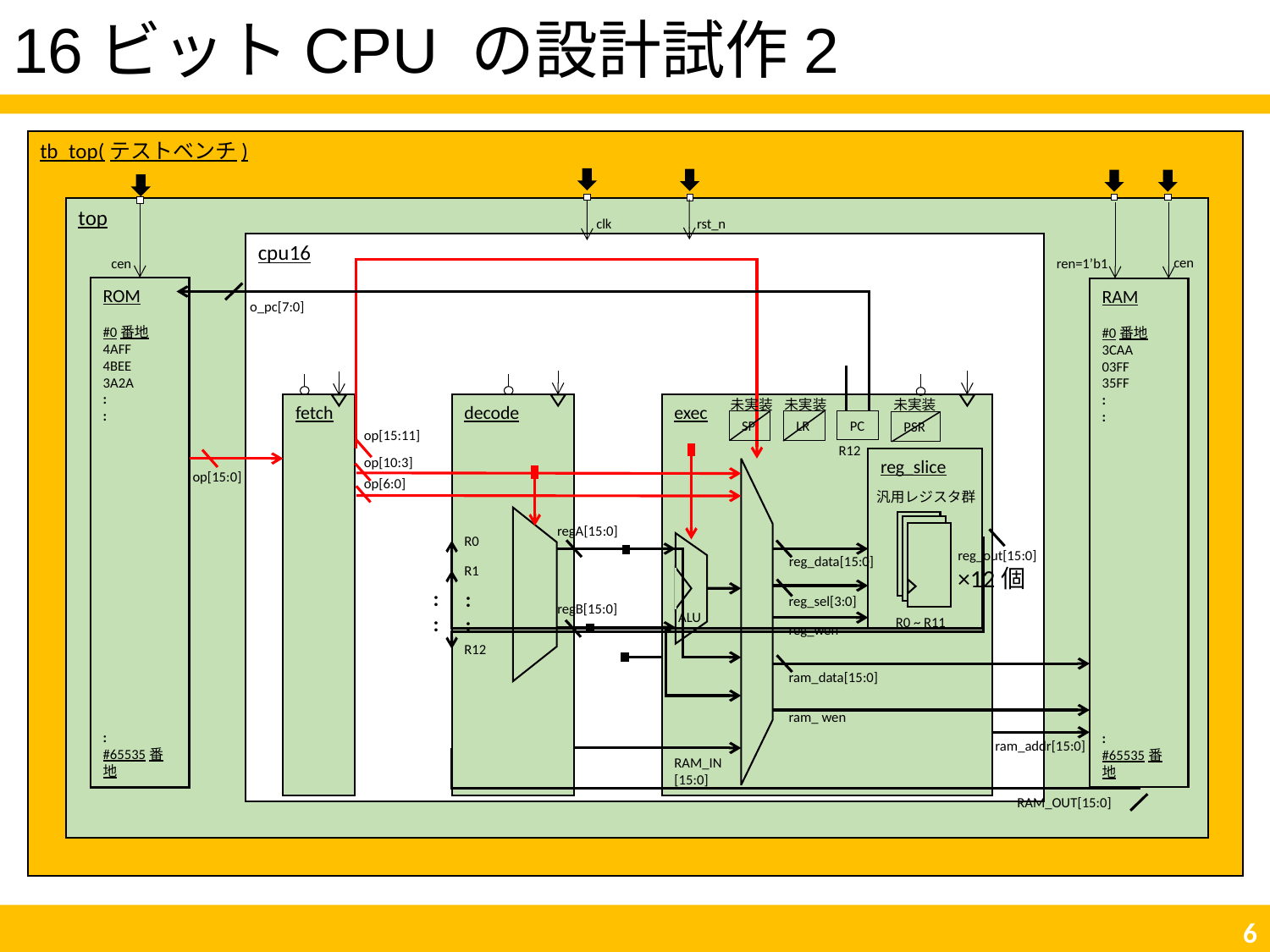

# 16ビットCPU の設計試作2
tb_top(テストベンチ)

top

clk
rst_n
cpu16

cen
cen
ren=1’b1
ROM

#0番地
4AFF
4BEE
3A2A
:
:

:
#65535番地

RAM

#0番地
3CAA
03FF
35FF
:
:

:
#65535番地
o_pc[7:0]

未実装
未実装
未実装
fetch

decode

exec

PC
SP
LR
PSR
op[15:11]
R12

op[10:3]
reg_slice

op[15:0]

op[6:0]
汎用レジスタ群

regA[15:0]

R0
reg_out[15:0]
×12個

reg_data[15:0]
R1

:
:
:
:

reg_sel[3:0]
regB[15:0]
ALU

R0 ~ R11
reg_wen

R12

ram_data[15:0]
ram_ wen
ram_addr[15:0]
RAM_IN
[15:0]
RAM_OUT[15:0]
6